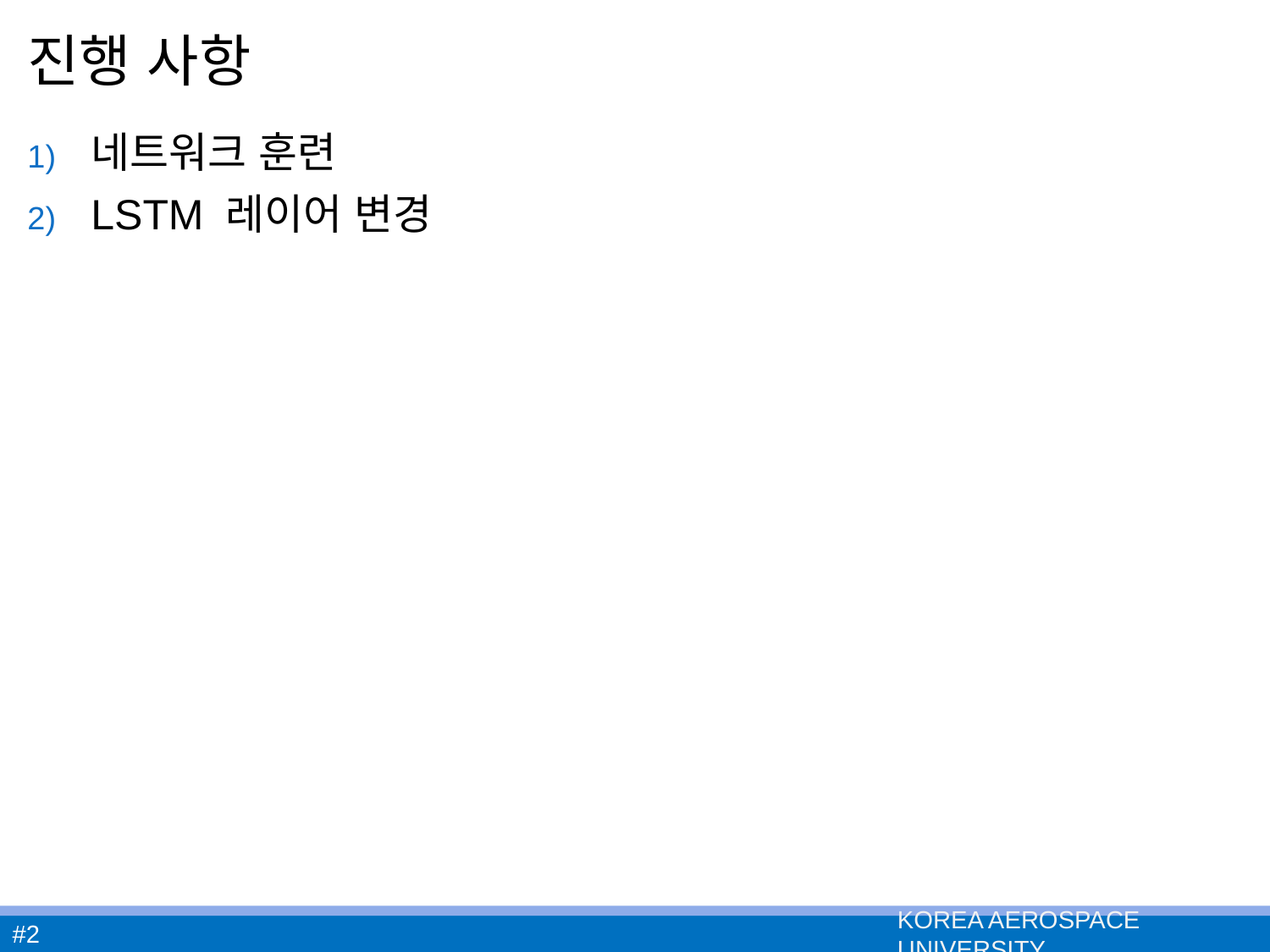

# 진행 사항
네트워크 훈련
LSTM 레이어 변경

#2